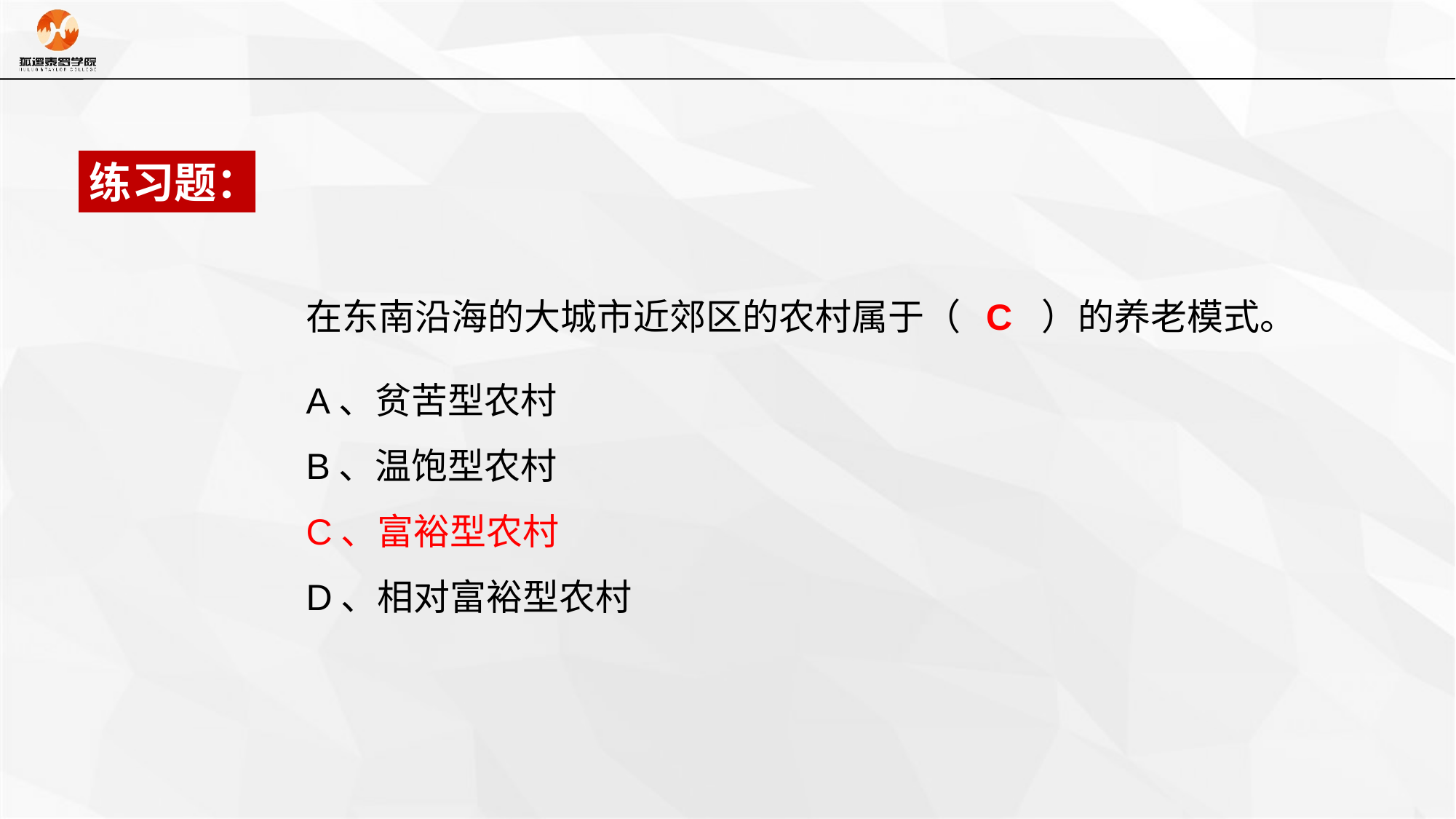

练习题：
在东南沿海的大城市近郊区的农村属于（  C  ）的养老模式。
A、贫苦型农村
B、温饱型农村
C、富裕型农村
D、相对富裕型农村